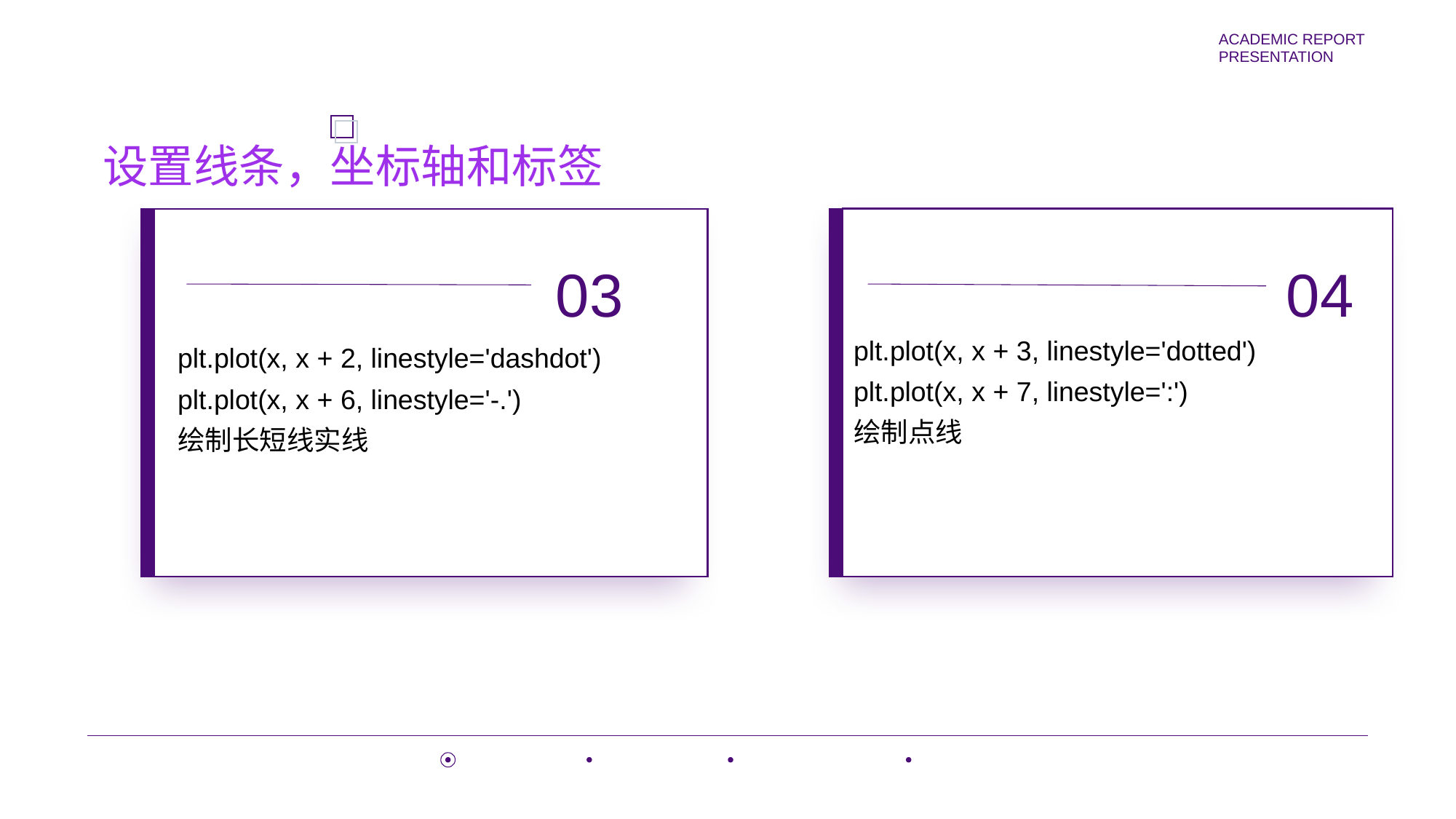

设置线条，坐标轴和标签

03
04
plt.plot(x, x + 3, linestyle='dotted')
plt.plot(x, x + 7, linestyle=':')
绘制点线
plt.plot(x, x + 2, linestyle='dashdot')
plt.plot(x, x + 6, linestyle='-.')
绘制长短线实线